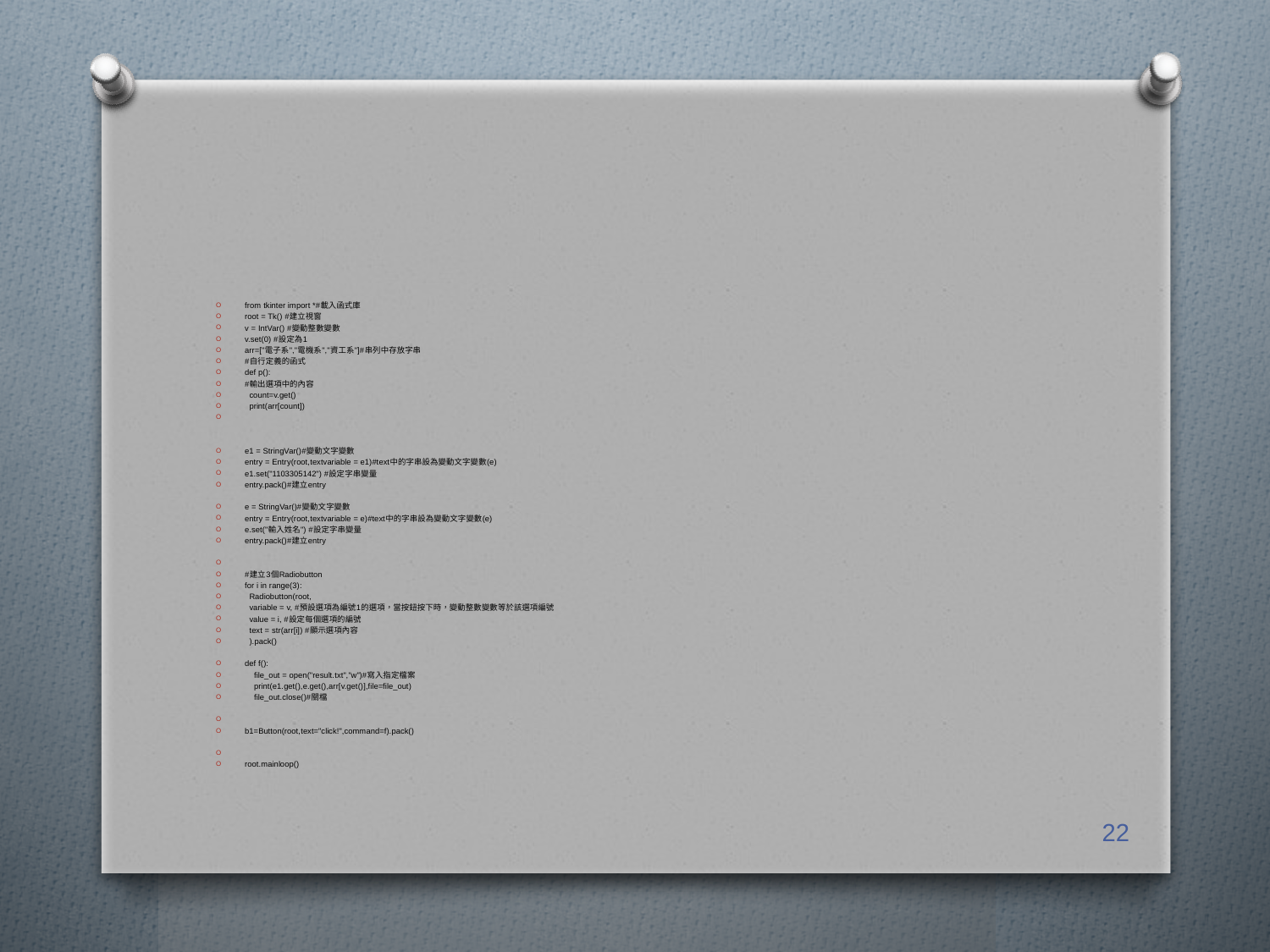

#
from tkinter import *#載入函式庫
root = Tk() #建立視窗
v = IntVar() #變動整數變數
v.set(0) #設定為1
arr=["電子系","電機系","資工系"]#串列中存放字串
#自行定義的函式
def p():
#輸出選項中的內容
  count=v.get()
  print(arr[count])

e1 = StringVar()#變動文字變數
entry = Entry(root,textvariable = e1)#text中的字串設為變動文字變數(e)
e1.set("1103305142") #設定字串變量
entry.pack()#建立entry

e = StringVar()#變動文字變數
entry = Entry(root,textvariable = e)#text中的字串設為變動文字變數(e)
e.set("輸入姓名") #設定字串變量
entry.pack()#建立entry

#建立3個Radiobutton
for i in range(3):
  Radiobutton(root,
  variable = v, #預設選項為編號1的選項，當按鈕按下時，變動整數變數等於該選項編號
  value = i, #設定每個選項的編號
  text = str(arr[i]) #顯示選項內容
  ).pack()

def f():
    file_out = open("result.txt","w")#寫入指定檔案
    print(e1.get(),e.get(),arr[v.get()],file=file_out)
    file_out.close()#關檔

b1=Button(root,text="click!",command=f).pack()

root.mainloop()

22